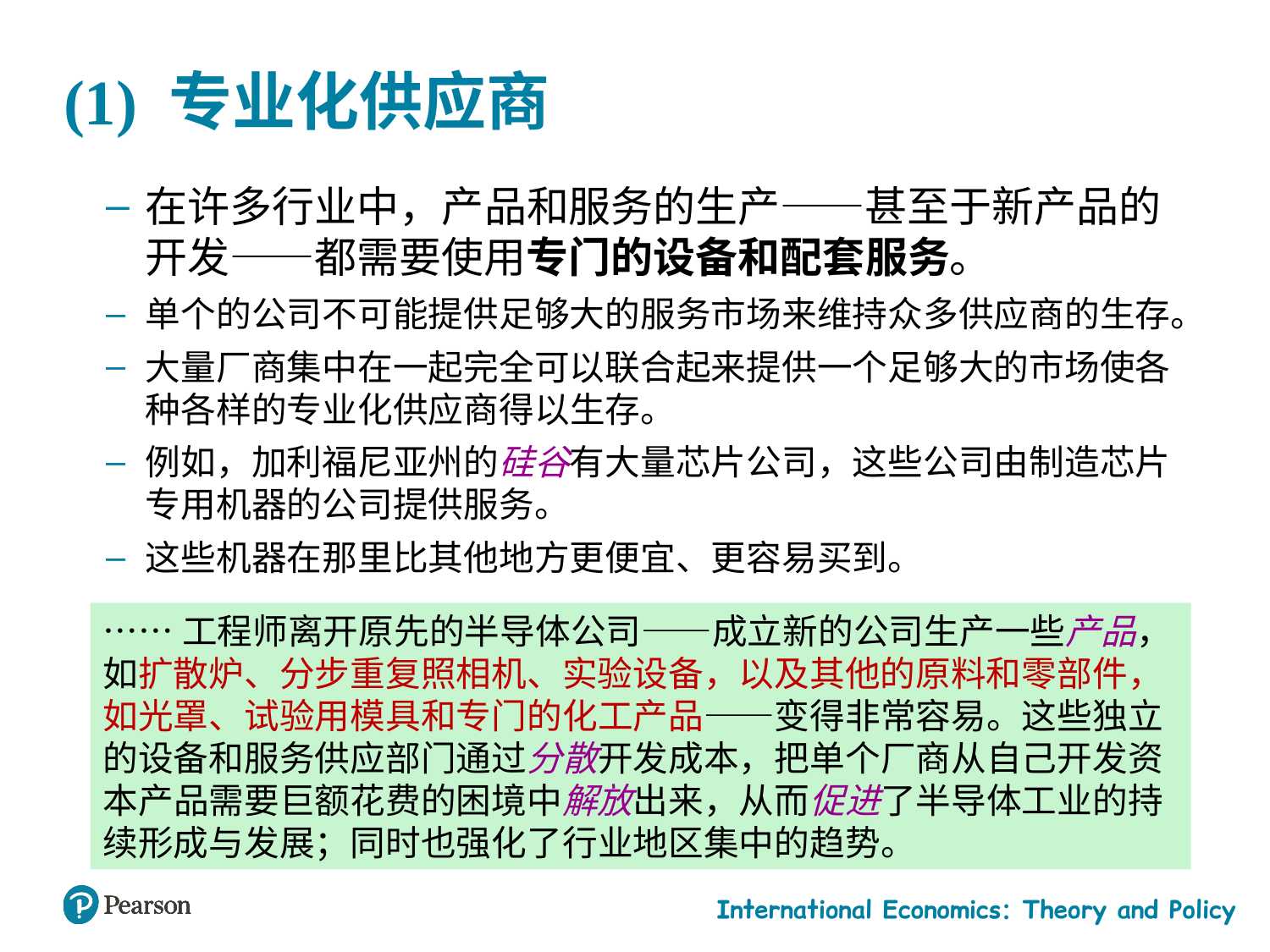

# (1) 专业化供应商
在许多行业中，产品和服务的生产——甚至于新产品的开发——都需要使用专门的设备和配套服务。
单个的公司不可能提供足够大的服务市场来维持众多供应商的生存。
大量厂商集中在一起完全可以联合起来提供一个足够大的市场使各种各样的专业化供应商得以生存。
例如，加利福尼亚州的硅谷有大量芯片公司，这些公司由制造芯片专用机器的公司提供服务。
这些机器在那里比其他地方更便宜、更容易买到。
……工程师离开原先的半导体公司——成立新的公司生产一些产品，如扩散炉、分步重复照相机、实验设备，以及其他的原料和零部件，如光罩、试验用模具和专门的化工产品——变得非常容易。这些独立的设备和服务供应部门通过分散开发成本，把单个厂商从自己开发资本产品需要巨额花费的困境中解放出来，从而促进了半导体工业的持续形成与发展；同时也强化了行业地区集中的趋势。